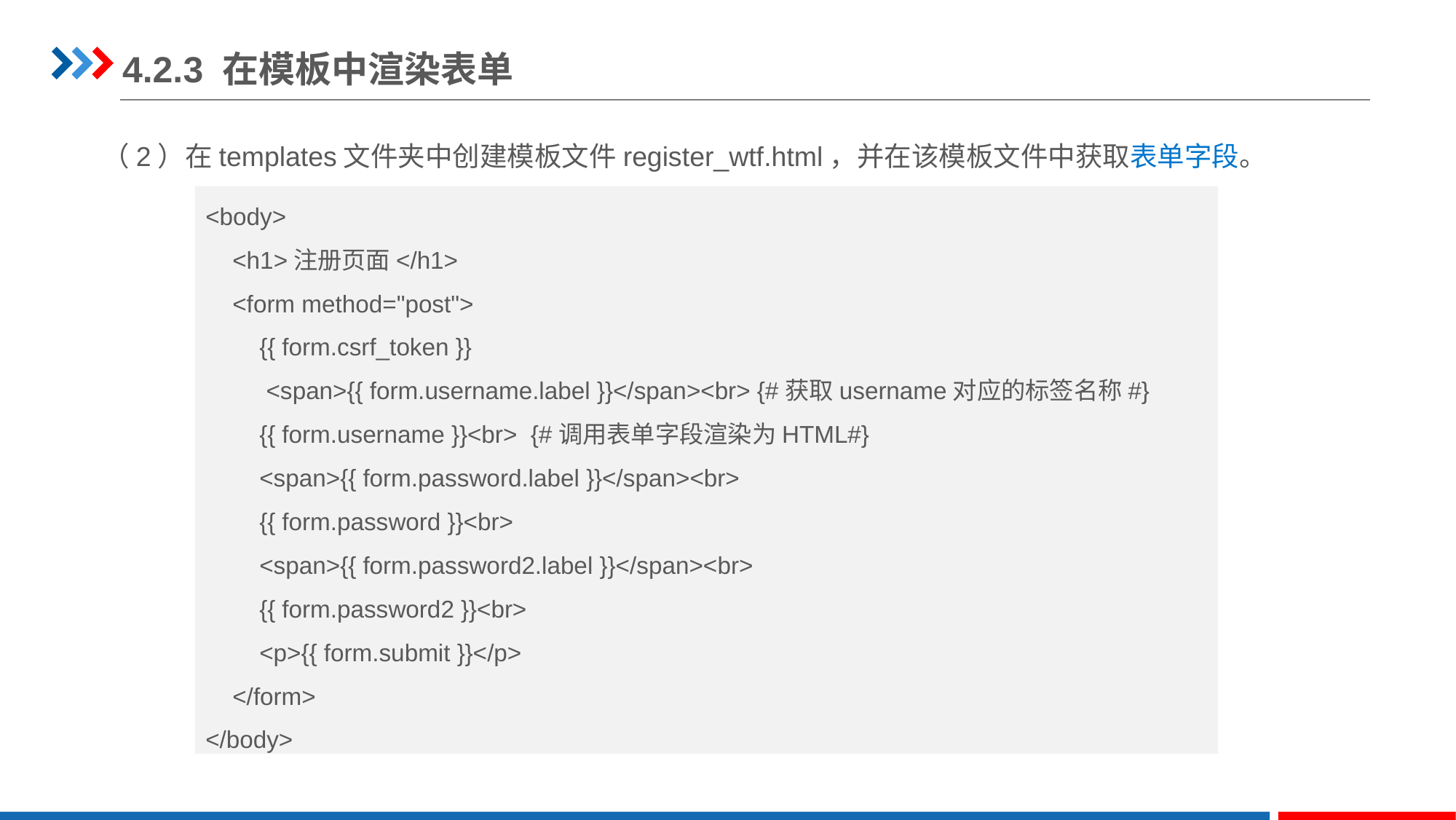

4.2.3 在模板中渲染表单
（2）在templates文件夹中创建模板文件register_wtf.html，并在该模板文件中获取表单字段。
<body>
    <h1>注册页面</h1>
    <form method="post">
        {{ form.csrf_token }}
         <span>{{ form.username.label }}</span><br> {#获取username对应的标签名称#}
        {{ form.username }}<br>  {#调用表单字段渲染为HTML#}
        <span>{{ form.password.label }}</span><br>
        {{ form.password }}<br>
        <span>{{ form.password2.label }}</span><br>
        {{ form.password2 }}<br>
        <p>{{ form.submit }}</p>
    </form>
</body>